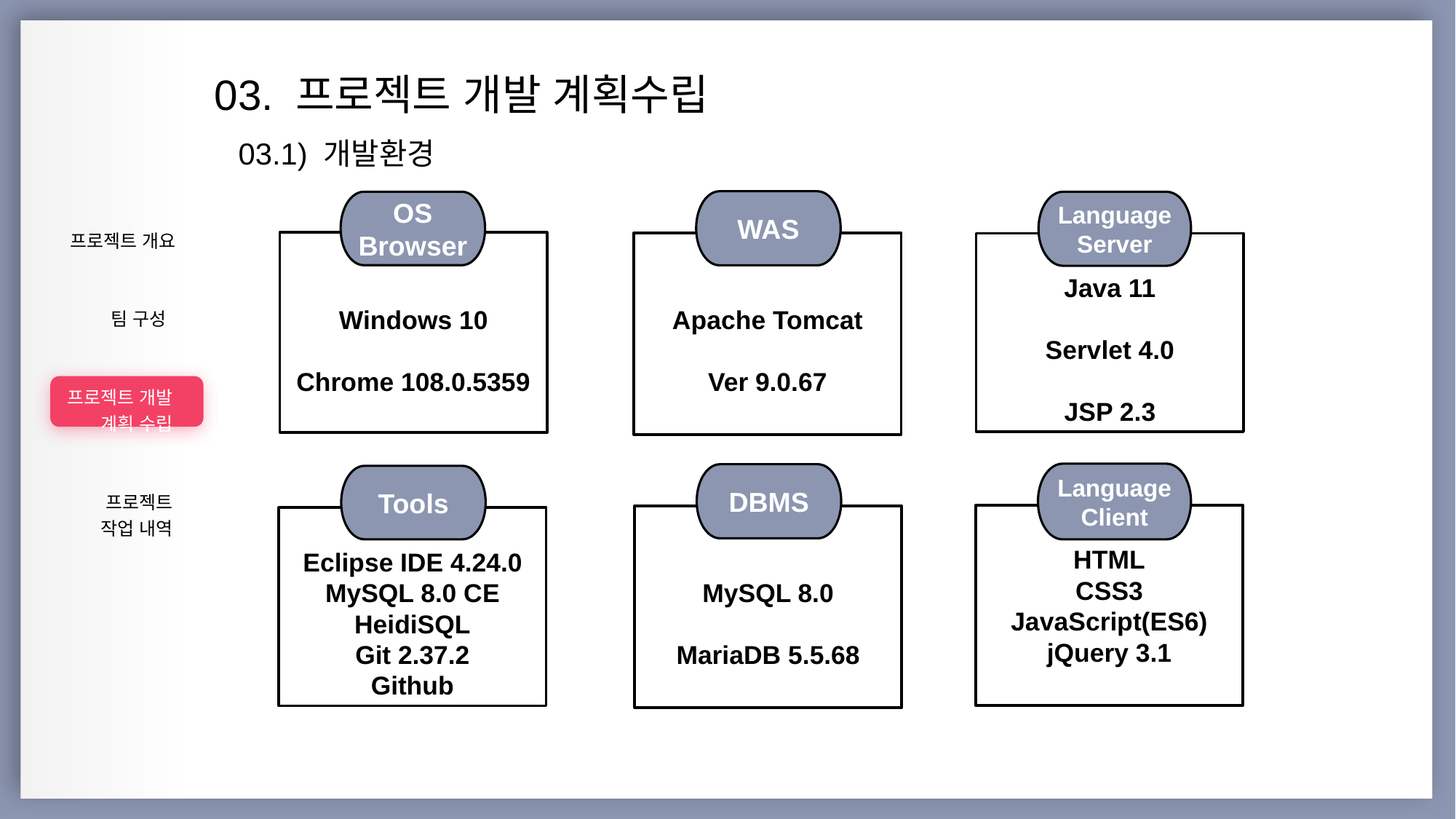

03. 프로젝트 개발 계획수립
03.1) 개발환경
|  |
| --- |
| 프로젝트 개요 |
| 팀 구성 |
| 프로젝트 개발 계획 수립 |
| 프로젝트 작업 내역 |
|  |
|  |
|  |
|  |
WAS
OS
Browser
Language
Server

Windows 10

Chrome 108.0.5359

Apache Tomcat

Ver 9.0.67

Java 11

Servlet 4.0

JSP 2.3

Language
Client
DBMS
Tools

HTML
CSS3
JavaScript(ES6)
jQuery 3.1

MySQL 8.0

MariaDB 5.5.68

Eclipse IDE 4.24.0
MySQL 8.0 CE
HeidiSQL
Git 2.37.2
Github